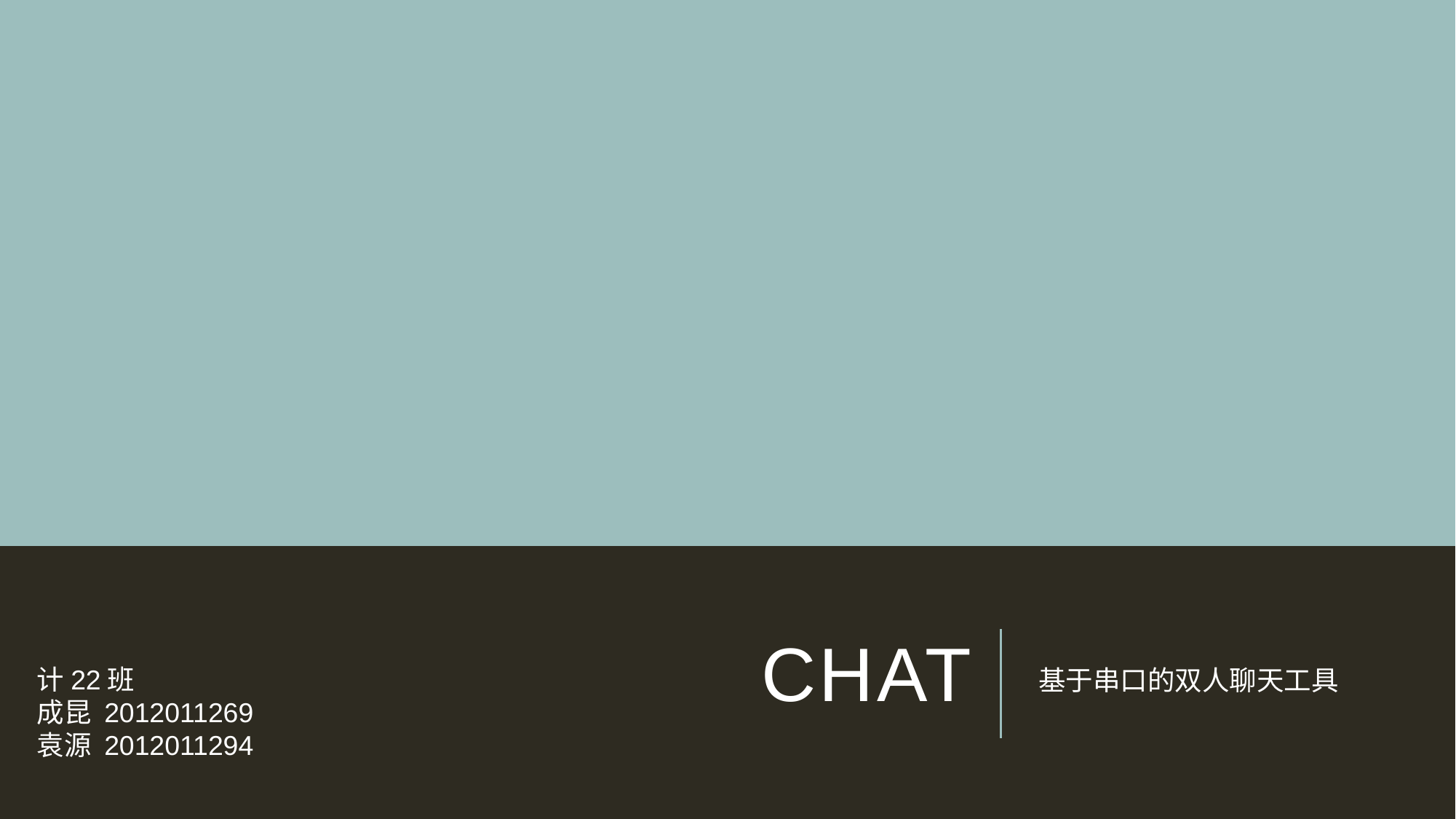

# Chat
基于串口的双人聊天工具
计22班
成昆 2012011269
袁源 2012011294